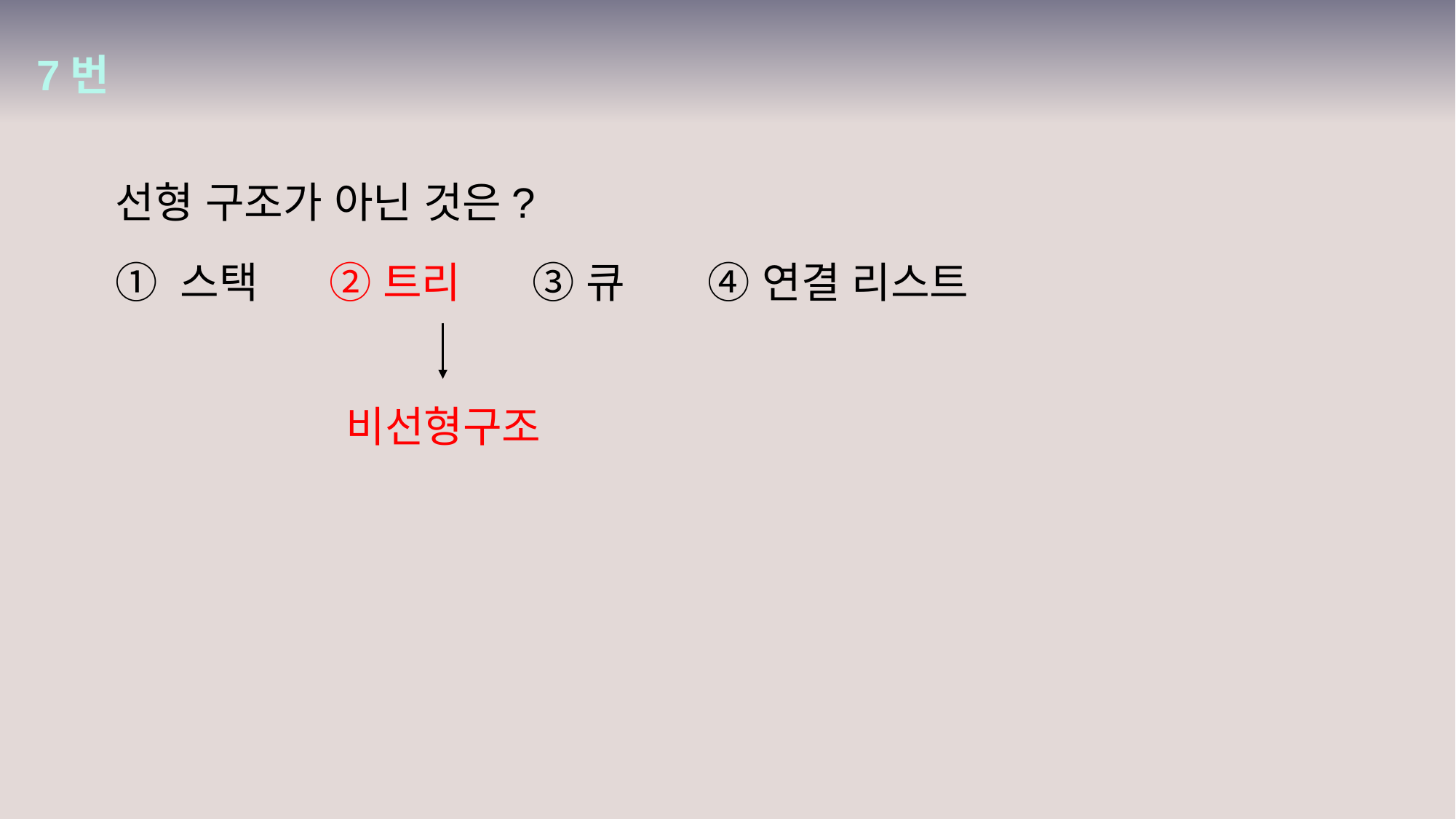

7번
선형 구조가 아닌 것은?

① 스택      ② 트리      ③ 큐       ④ 연결 리스트
비선형구조